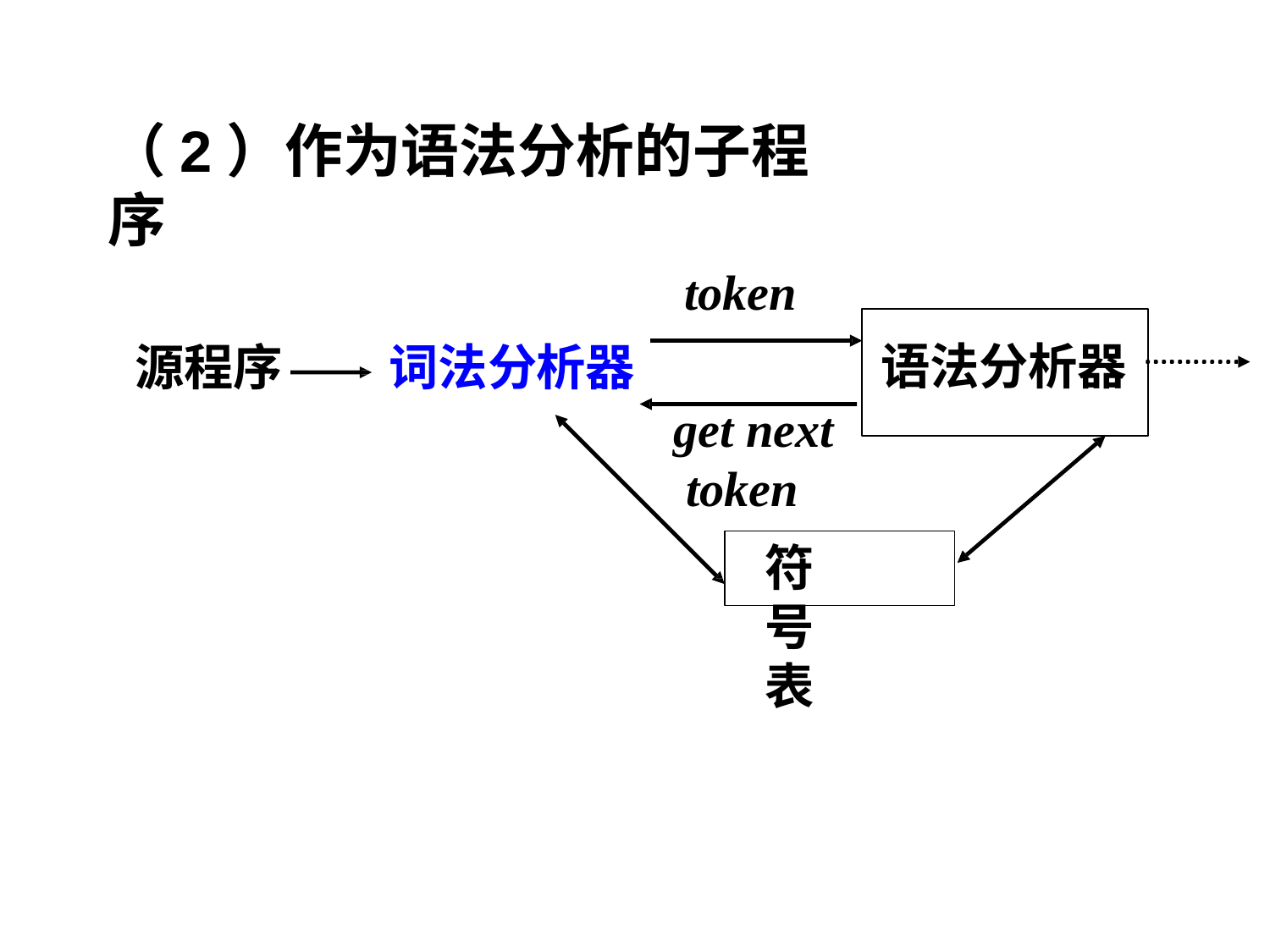

# （2）作为语法分析的子程序
token

语法分析器
源程序	词法分析器

get next  token
符号表